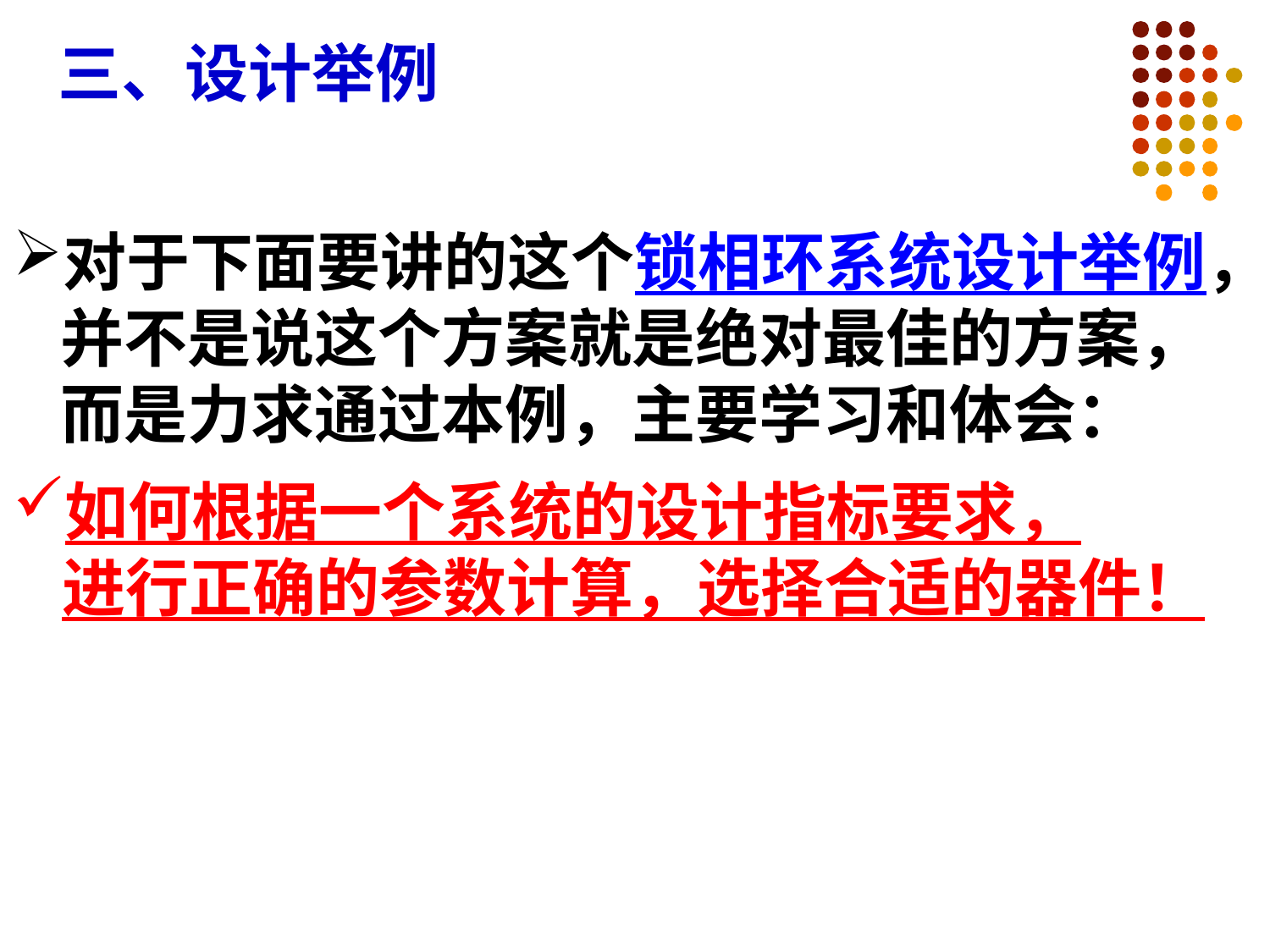

# 三、设计举例
对于下面要讲的这个锁相环系统设计举例，并不是说这个方案就是绝对最佳的方案，
而是力求通过本例，主要学习和体会：
如何根据一个系统的设计指标要求，
进行正确的参数计算，选择合适的器件！